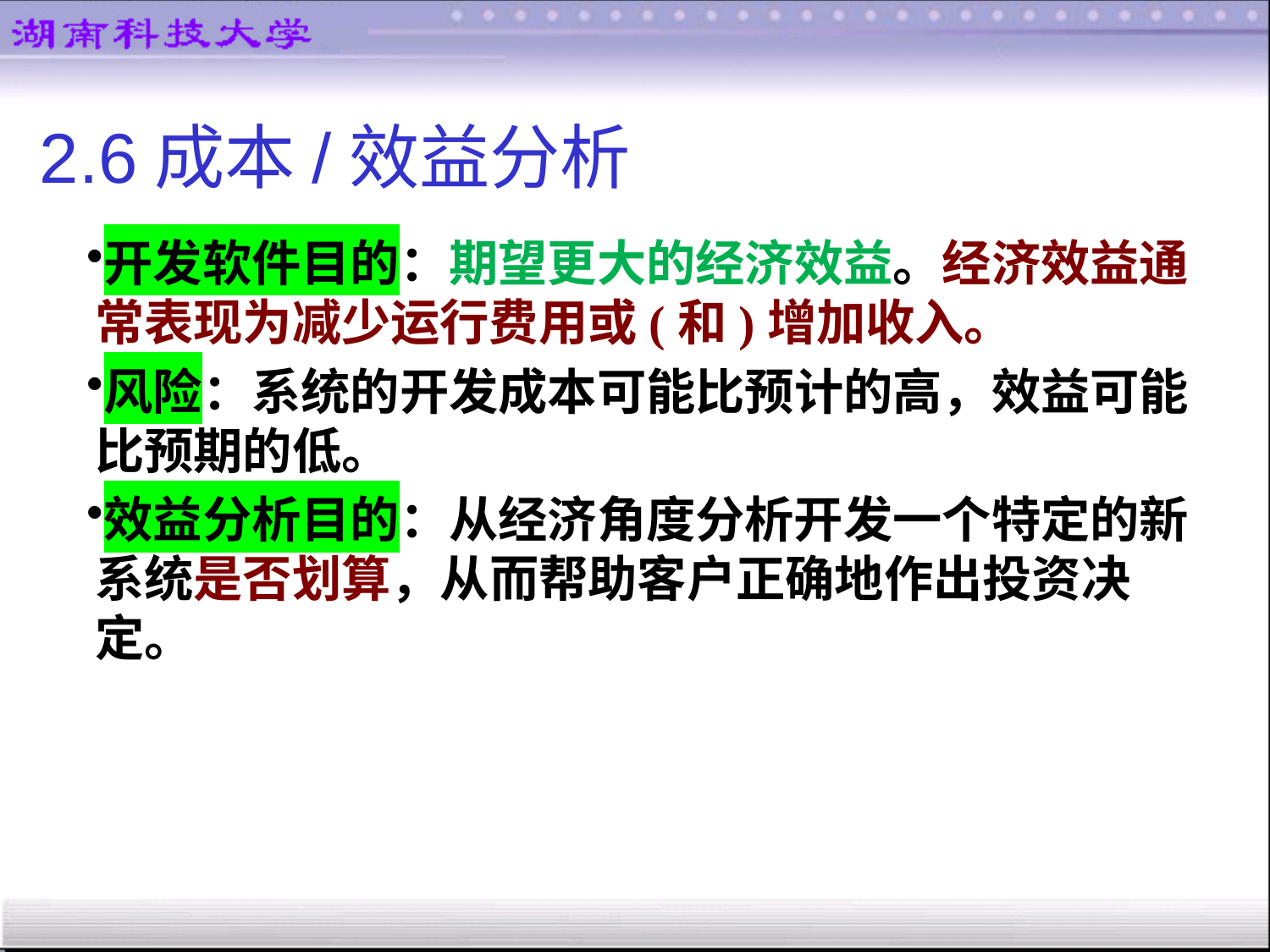

2.6成本/效益分析
开发软件目的：期望更大的经济效益。经济效益通常表现为减少运行费用或(和)增加收入。
风险：系统的开发成本可能比预计的高，效益可能比预期的低。
效益分析目的：从经济角度分析开发一个特定的新系统是否划算，从而帮助客户正确地作出投资决定。